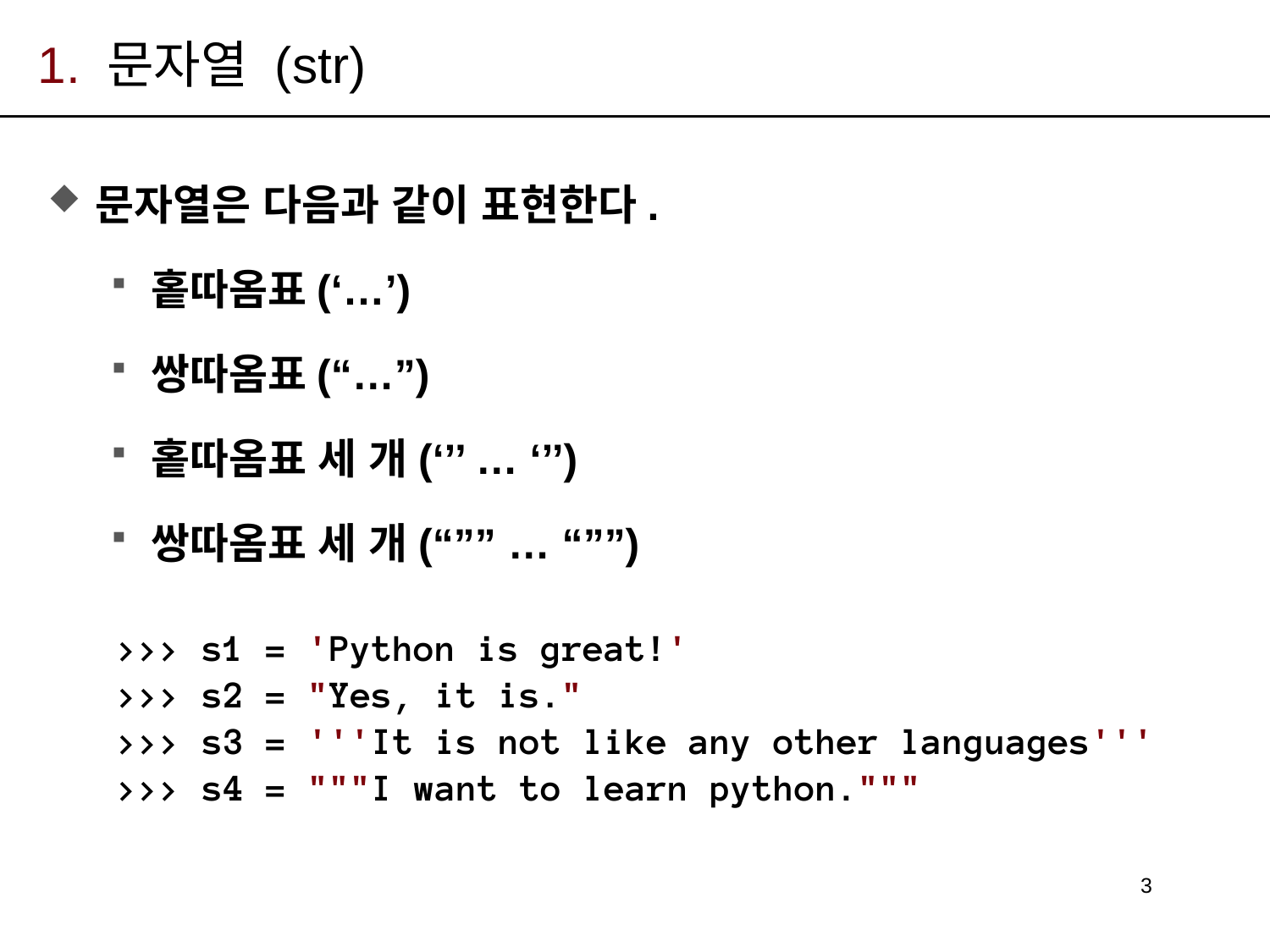

# 1. 문자열 (str)
문자열은 다음과 같이 표현한다.
홑따옴표(‘…’)
쌍따옴표(“…”)
홑따옴표 세 개(‘’’ … ‘’’)
쌍따옴표 세 개(“”” … “””)

>>> s1 = 'Python is great!'
>>> s2 = "Yes, it is."
>>> s3 = '''It is not like any other languages'''
>>> s4 = """I want to learn python."""
3